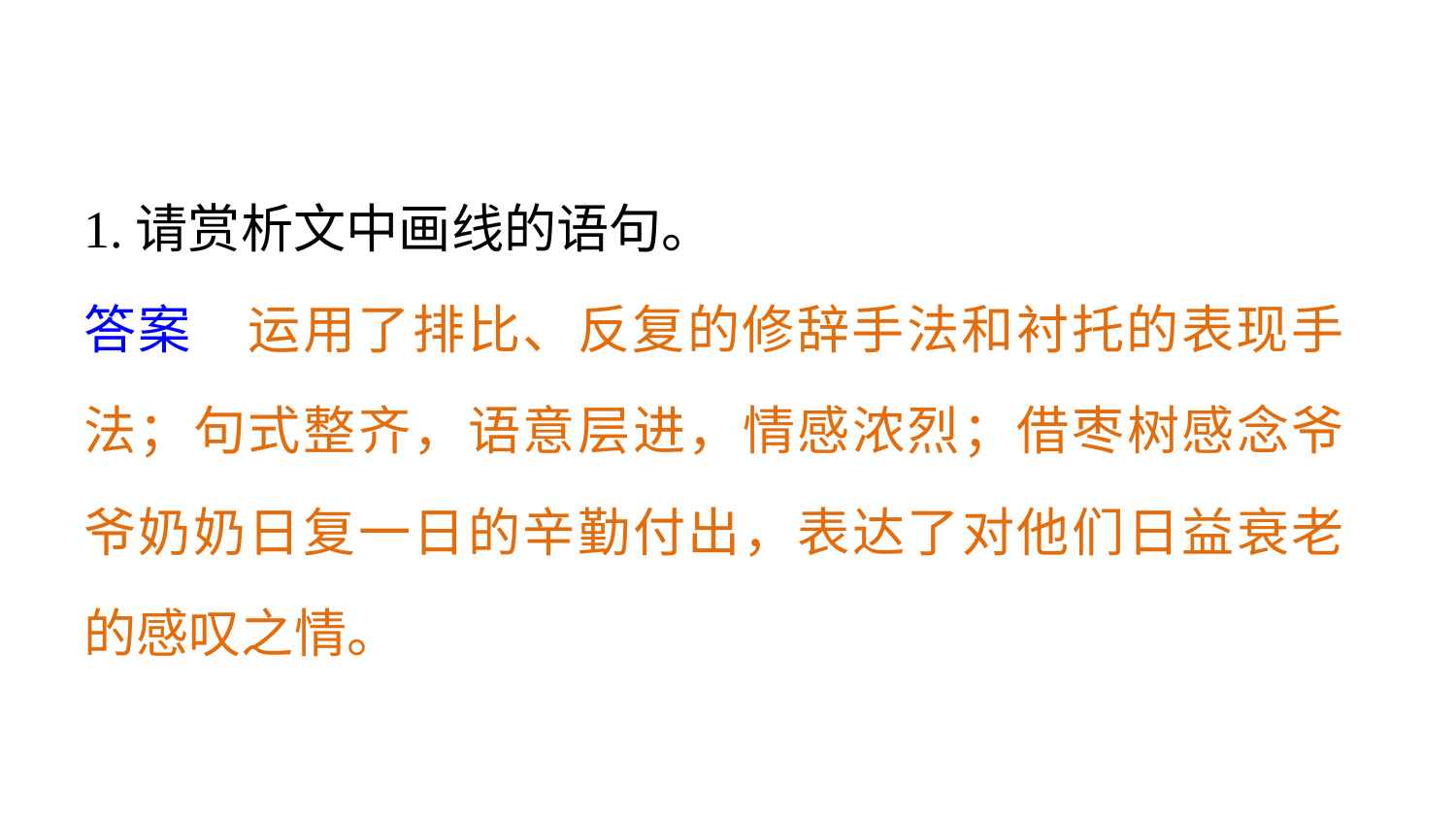

1.请赏析文中画线的语句。
答案　运用了排比、反复的修辞手法和衬托的表现手法；句式整齐，语意层进，情感浓烈；借枣树感念爷爷奶奶日复一日的辛勤付出，表达了对他们日益衰老的感叹之情。